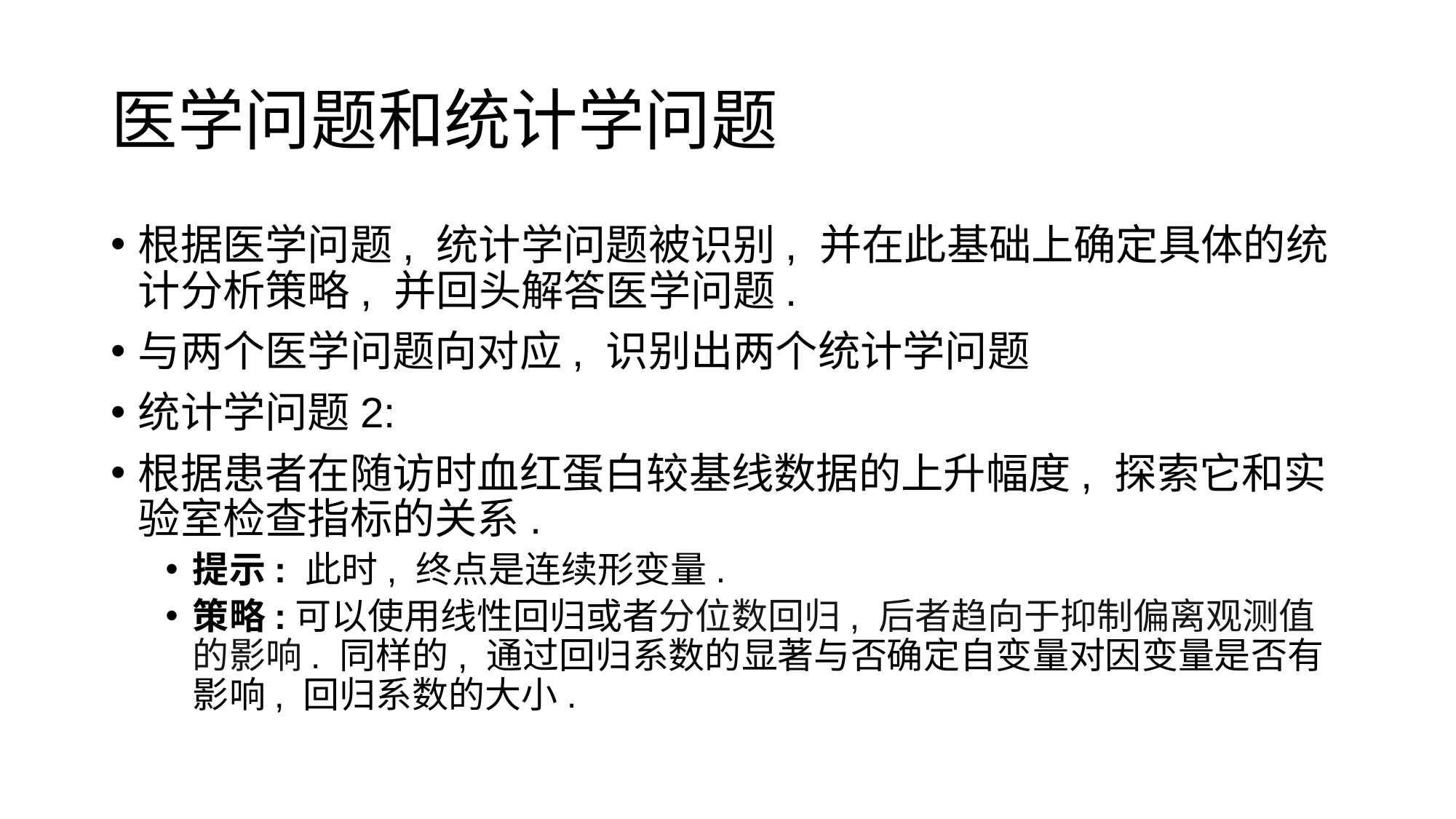

# 医学问题和统计学问题
根据医学问题, 统计学问题被识别, 并在此基础上确定具体的统计分析策略, 并回头解答医学问题.
与两个医学问题向对应, 识别出两个统计学问题
统计学问题2:
根据患者在随访时血红蛋白较基线数据的上升幅度, 探索它和实验室检查指标的关系.
提示: 此时, 终点是连续形变量.
策略:可以使用线性回归或者分位数回归, 后者趋向于抑制偏离观测值的影响. 同样的, 通过回归系数的显著与否确定自变量对因变量是否有影响, 回归系数的大小.